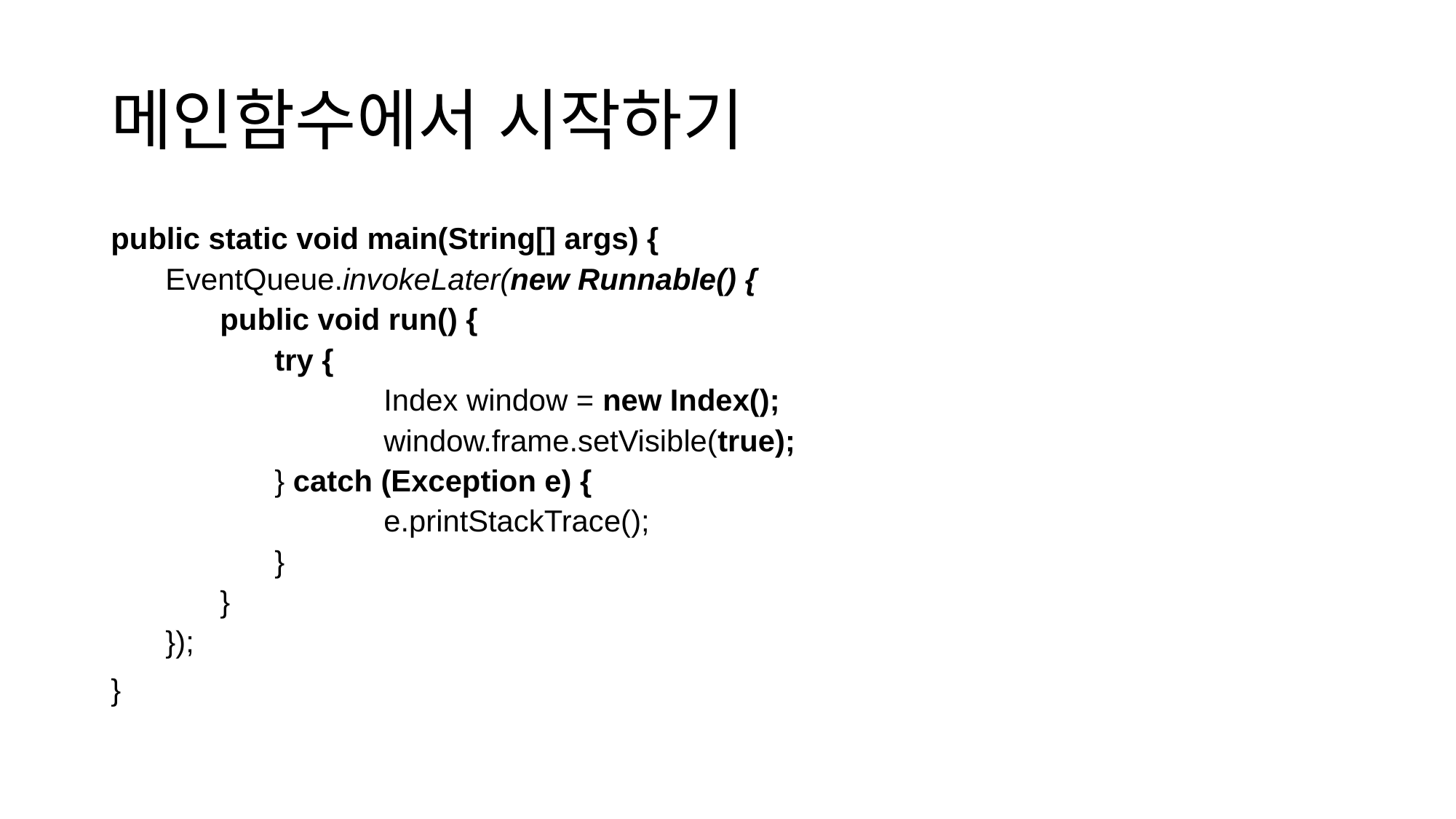

# 메인함수에서 시작하기
public static void main(String[] args) {
EventQueue.invokeLater(new Runnable() {
public void run() {
try {
	Index window = new Index();
	window.frame.setVisible(true);
} catch (Exception e) {
	e.printStackTrace();
}
}
});
}